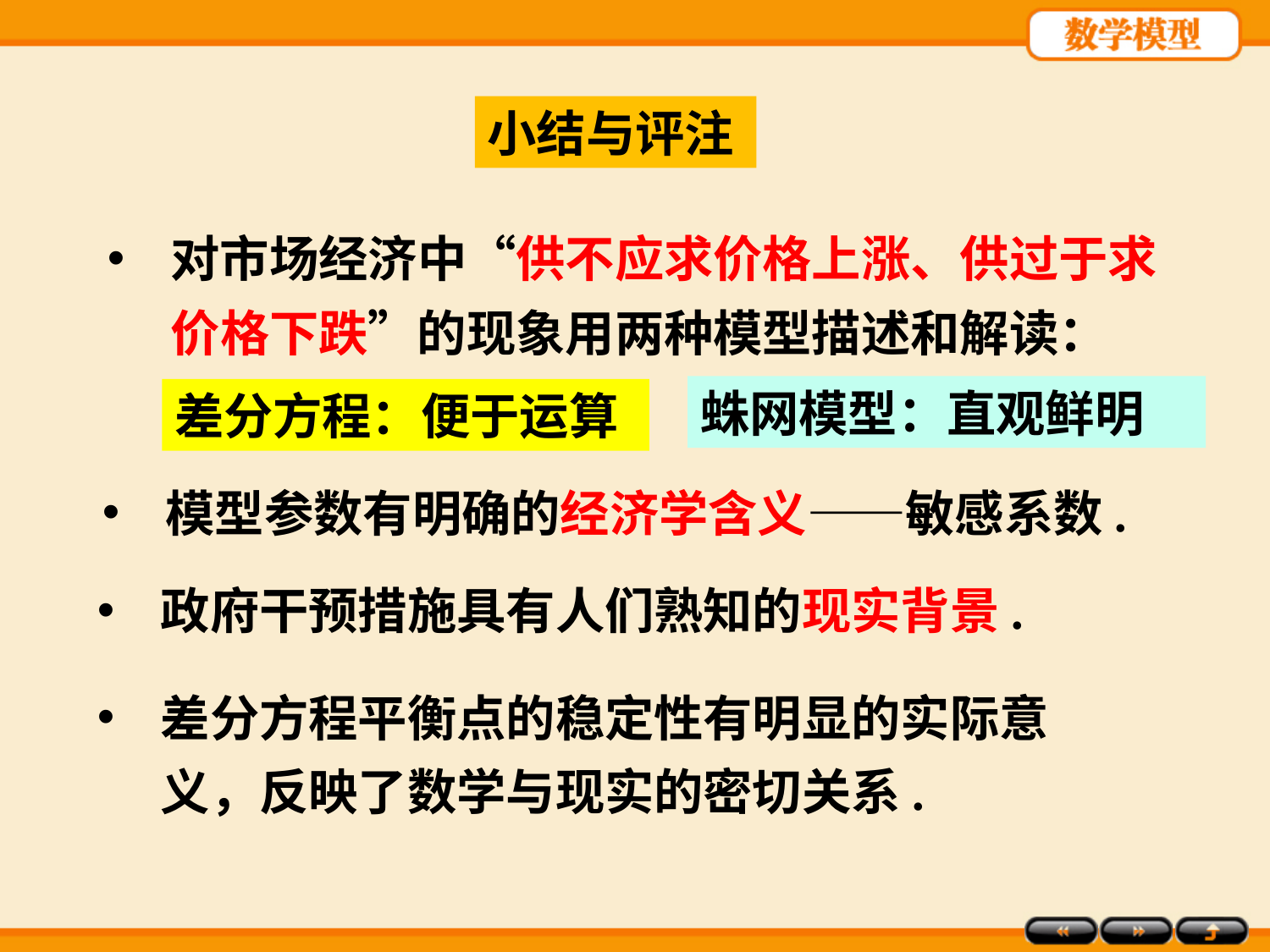

小结与评注
对市场经济中“供不应求价格上涨、供过于求价格下跌”的现象用两种模型描述和解读：
蛛网模型：直观鲜明
差分方程：便于运算
模型参数有明确的经济学含义——敏感系数.
政府干预措施具有人们熟知的现实背景.
差分方程平衡点的稳定性有明显的实际意义，反映了数学与现实的密切关系.